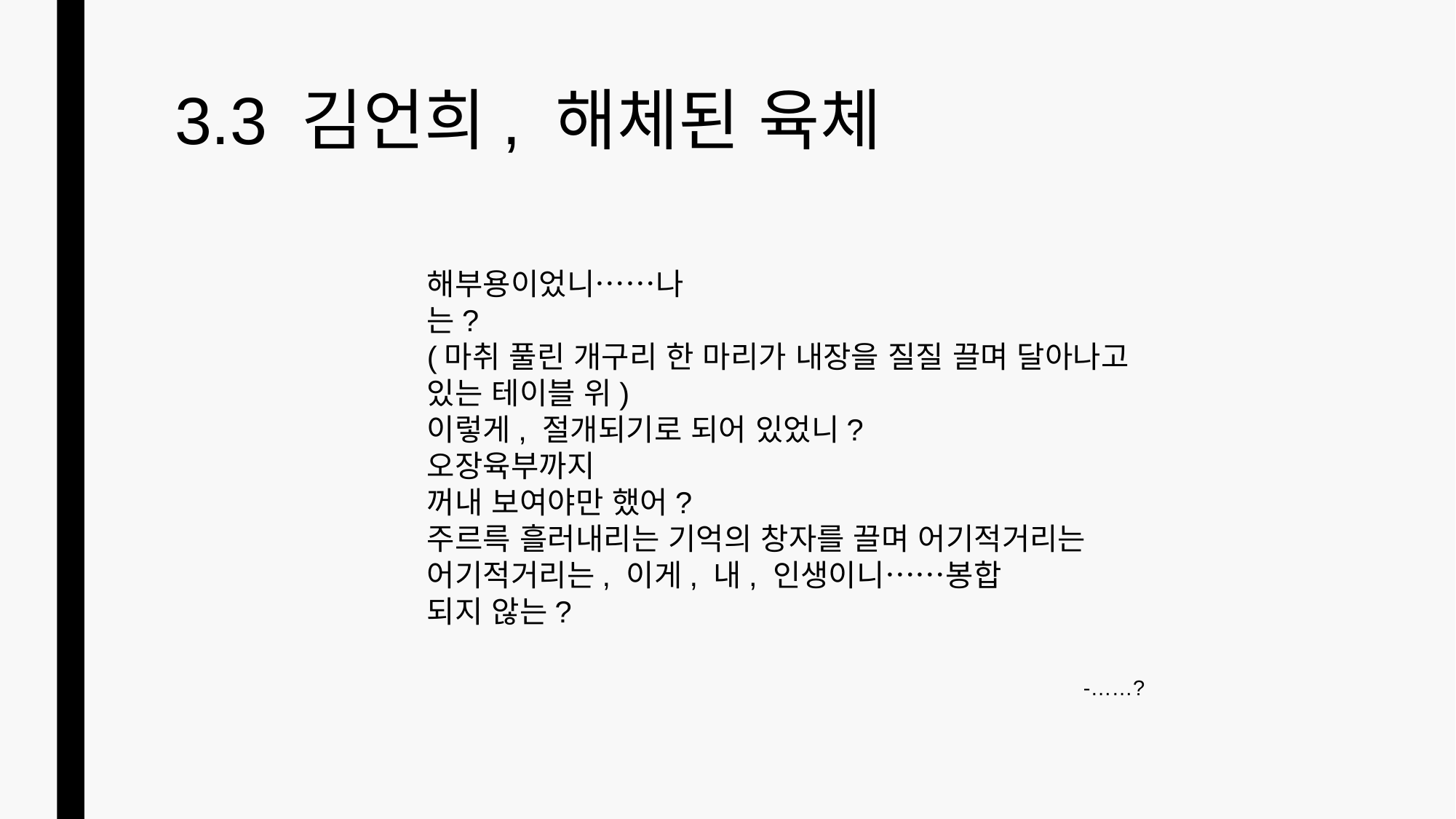

# 3.3 김언희, 해체된 육체
해부용이었니……나
는?
(마취 풀린 개구리 한 마리가 내장을 질질 끌며 달아나고
있는 테이블 위)
이렇게, 절개되기로 되어 있었니?
오장육부까지
꺼내 보여야만 했어?
주르륵 흘러내리는 기억의 창자를 끌며 어기적거리는
어기적거리는, 이게, 내, 인생이니……봉합
되지 않는?
												-……?